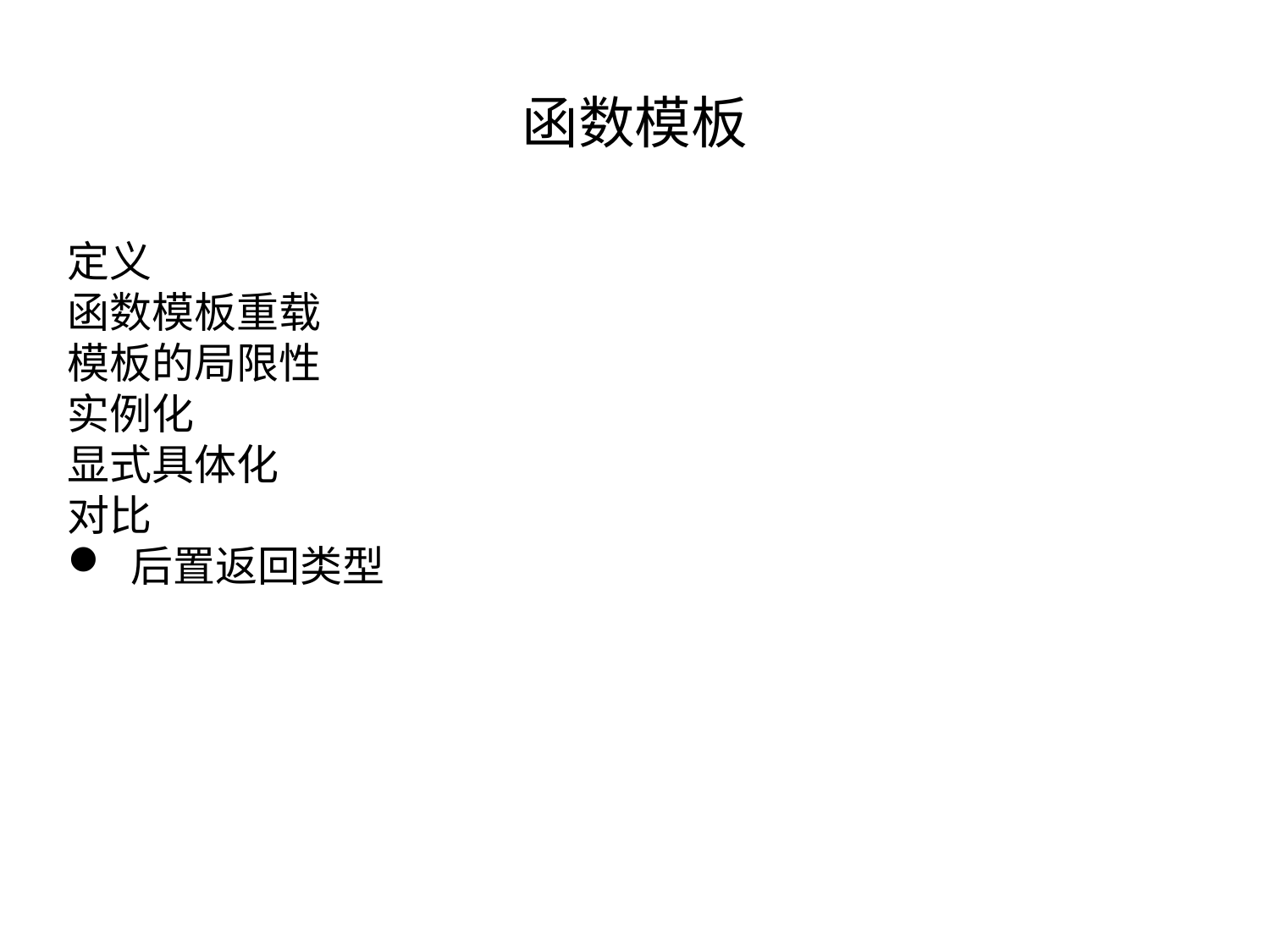

函数模板
定义
函数模板重载
模板的局限性
实例化
显式具体化
对比
后置返回类型